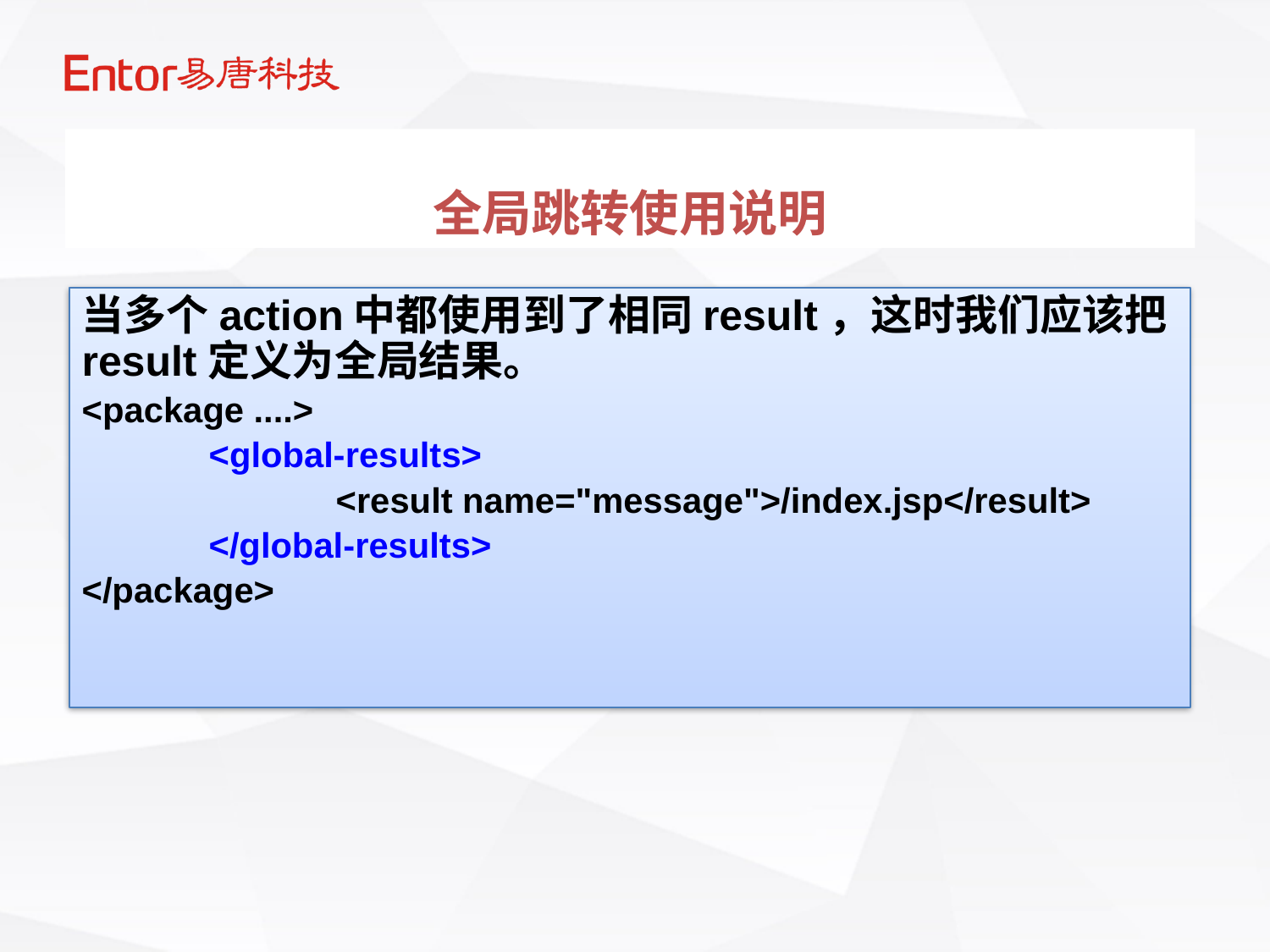

全局跳转使用说明
当多个action中都使用到了相同result，这时我们应该把result定义为全局结果。
<package ....>
	<global-results>
		<result name="message">/index.jsp</result>
	</global-results>
</package>